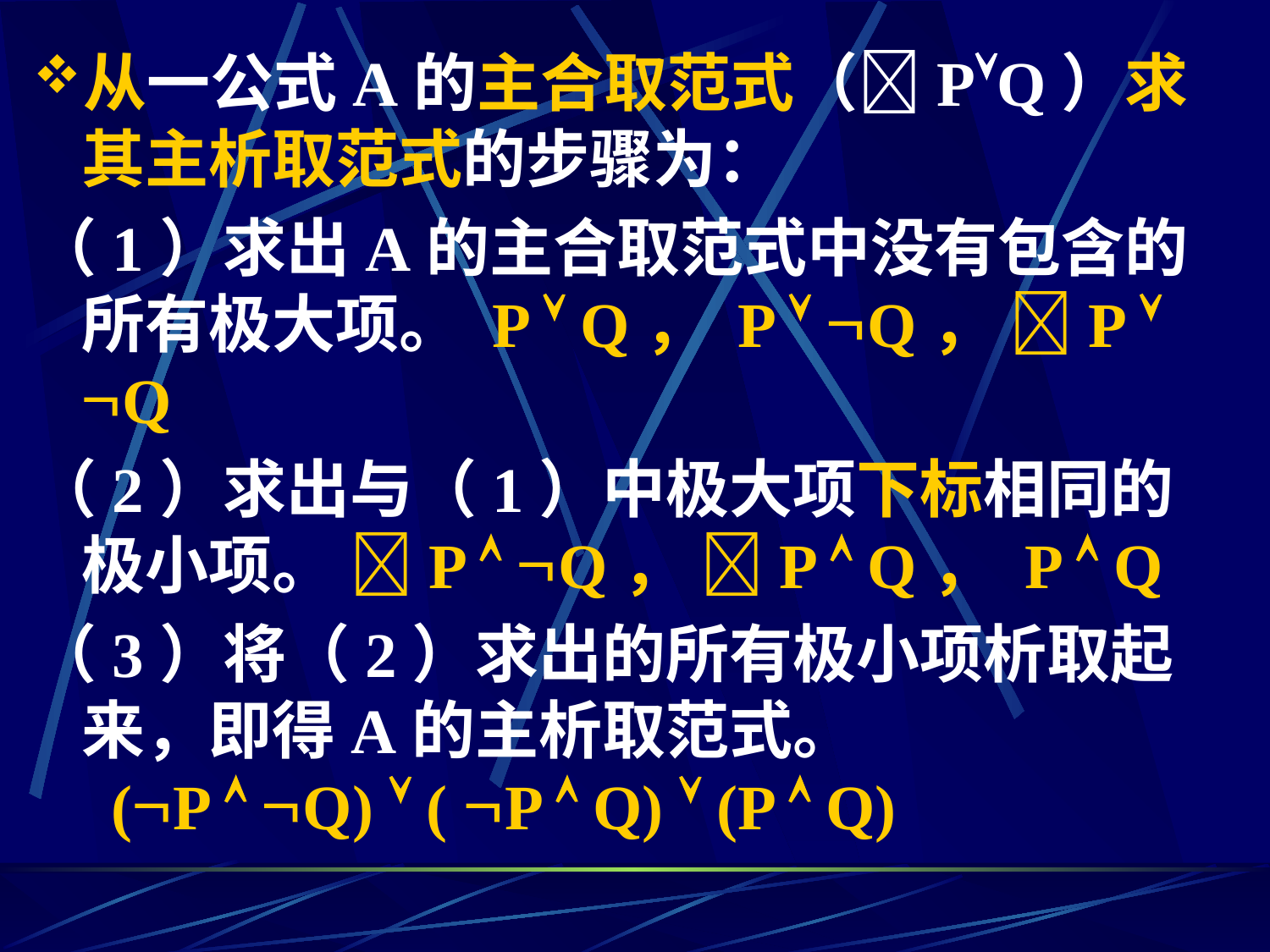

从一公式A的主合取范式（¬P∨Q）求其主析取范式的步骤为：
（1）求出A的主合取范式中没有包含的所有极大项。 P ∨ Q， P ∨ ¬Q， ¬P ∨ ¬Q
（2）求出与（1）中极大项下标相同的极小项。 ¬P ∧ ¬Q， ¬P ∧ Q， P ∧ Q
（3）将（2）求出的所有极小项析取起来，即得A的主析取范式。
 (¬P ∧ ¬Q) ∨ ( ¬P ∧ Q) ∨ (P ∧ Q)
125